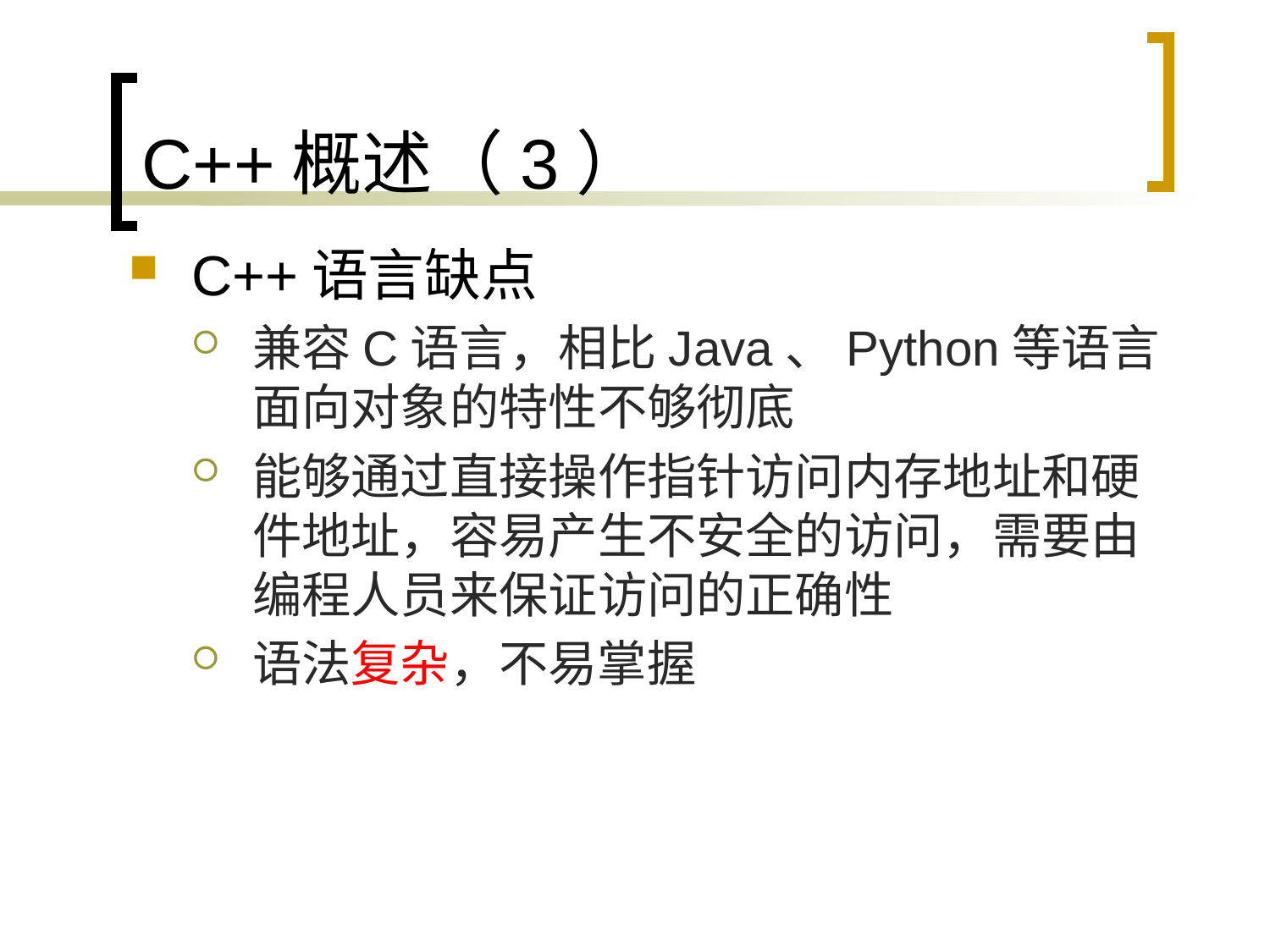

# C++概述（3）
C++语言缺点
兼容C语言，相比Java、Python等语言面向对象的特性不够彻底
能够通过直接操作指针访问内存地址和硬件地址，容易产生不安全的访问，需要由编程人员来保证访问的正确性
语法复杂，不易掌握